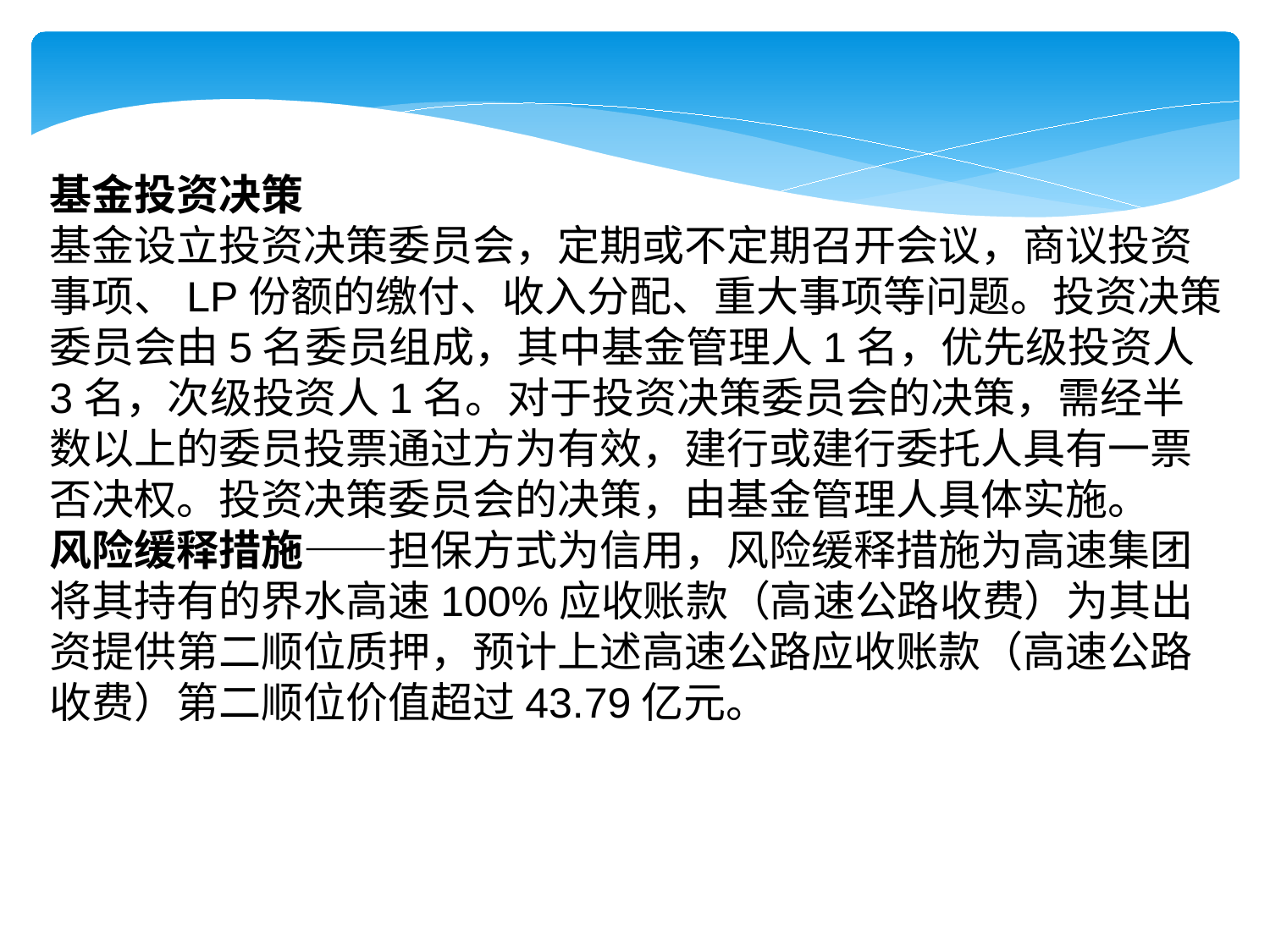

基金投资决策
基金设立投资决策委员会，定期或不定期召开会议，商议投资事项、LP份额的缴付、收入分配、重大事项等问题。投资决策委员会由5名委员组成，其中基金管理人1名，优先级投资人3名，次级投资人1名。对于投资决策委员会的决策，需经半数以上的委员投票通过方为有效，建行或建行委托人具有一票否决权。投资决策委员会的决策，由基金管理人具体实施。
风险缓释措施——担保方式为信用，风险缓释措施为高速集团将其持有的界水高速100%应收账款（高速公路收费）为其出资提供第二顺位质押，预计上述高速公路应收账款（高速公路收费）第二顺位价值超过43.79亿元。